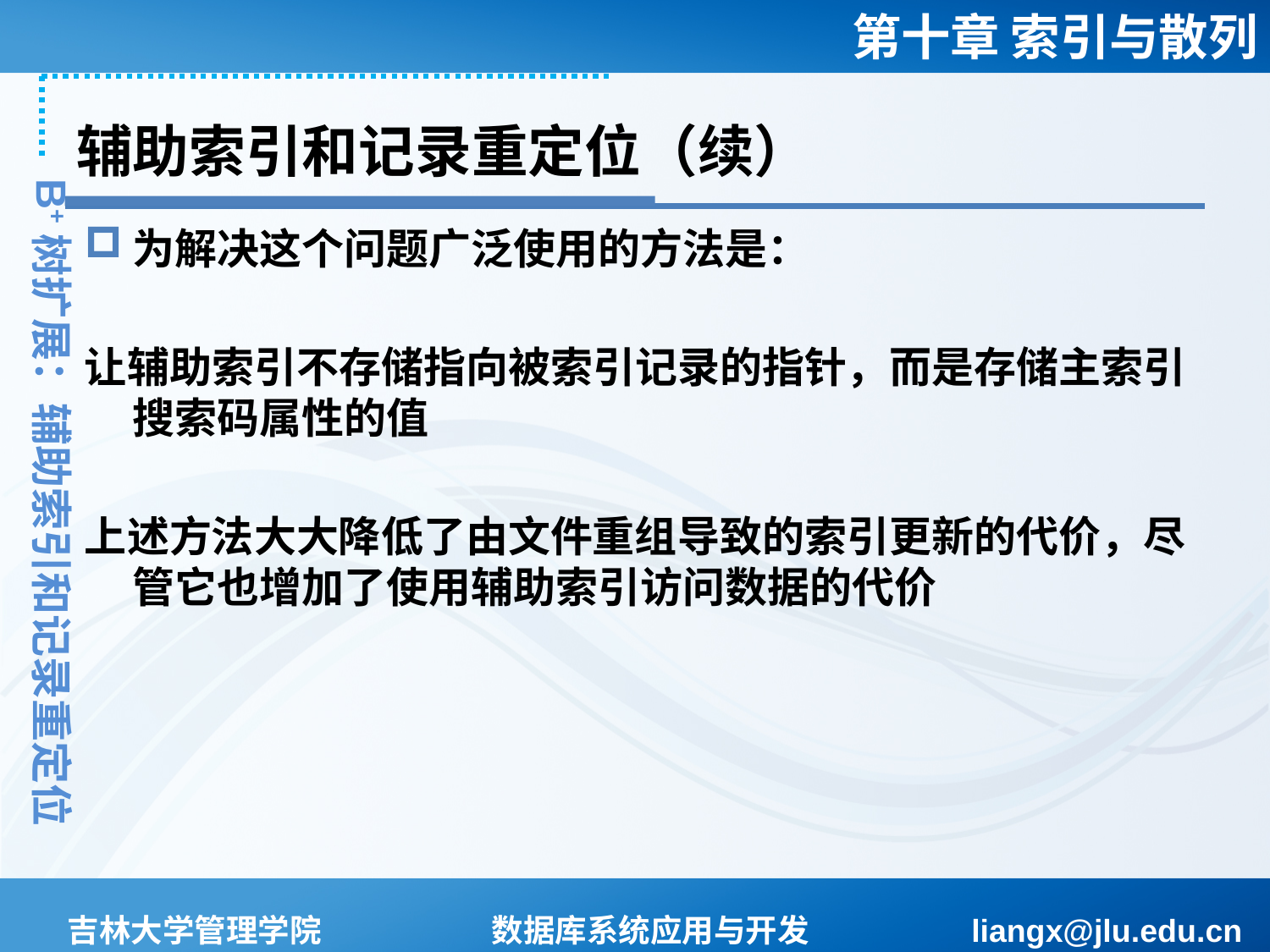

# 辅助索引和记录重定位（续）
B+树扩展：辅助索引和记录重定位
为解决这个问题广泛使用的方法是：

让辅助索引不存储指向被索引记录的指针，而是存储主索引搜索码属性的值

上述方法大大降低了由文件重组导致的索引更新的代价，尽管它也增加了使用辅助索引访问数据的代价